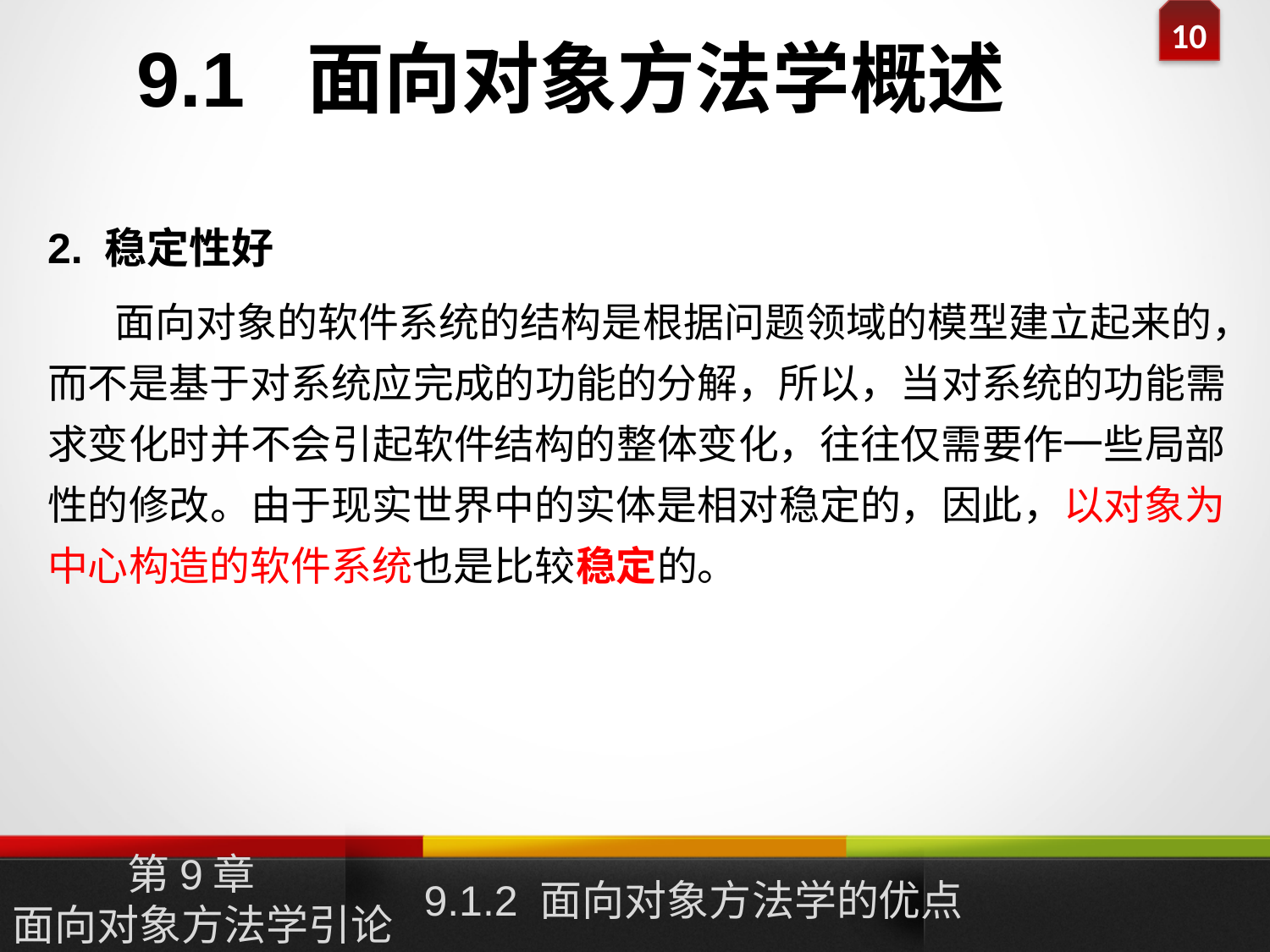

9.1  面向对象方法学概述
2. 稳定性好
      面向对象的软件系统的结构是根据问题领域的模型建立起来的，而不是基于对系统应完成的功能的分解，所以，当对系统的功能需求变化时并不会引起软件结构的整体变化，往往仅需要作一些局部性的修改。由于现实世界中的实体是相对稳定的，因此，以对象为中心构造的软件系统也是比较稳定的。
9.1.2 面向对象方法学的优点